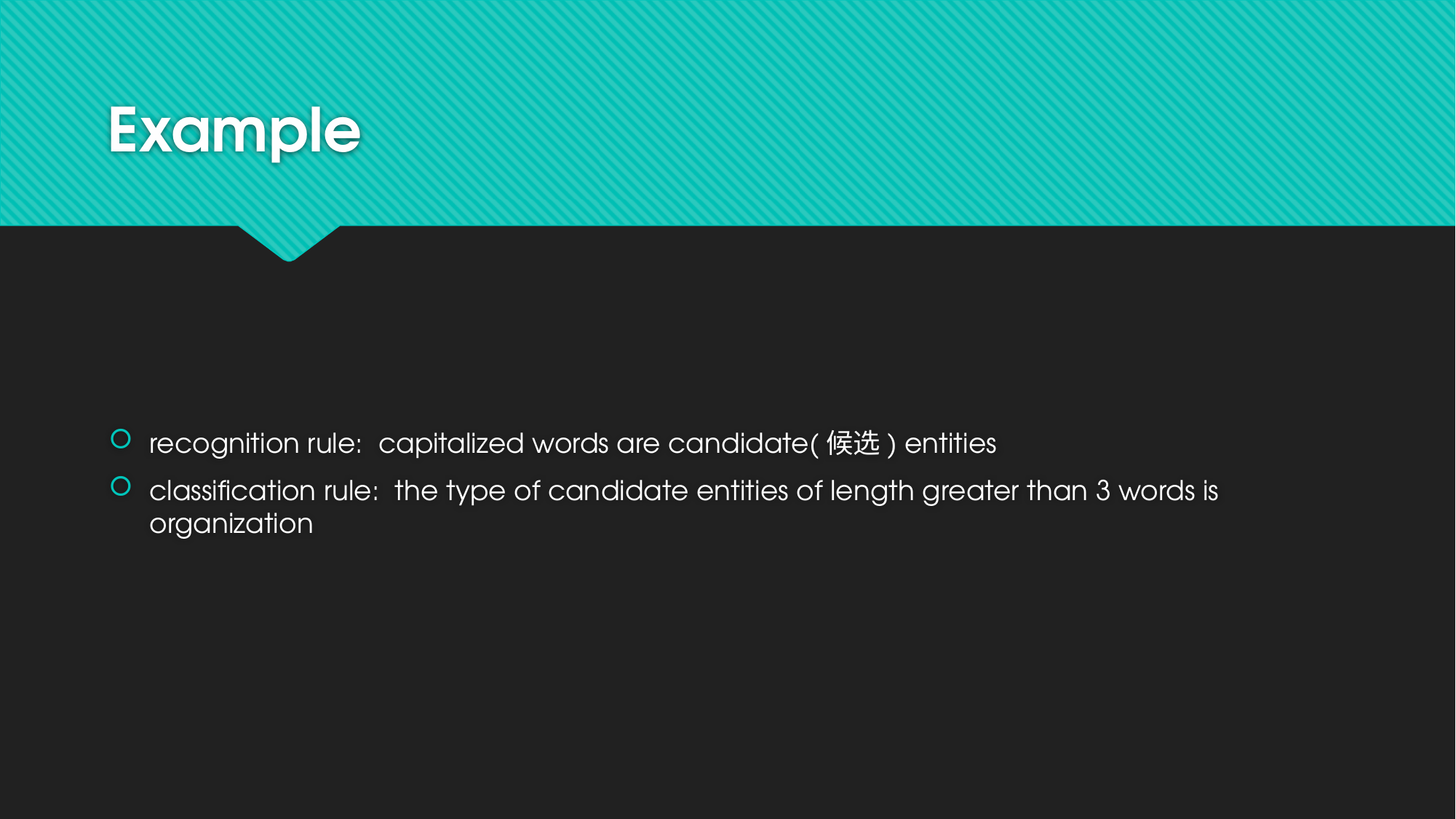

# Example
recognition rule:  capitalized words are candidate(候选) entities
classification rule:  the type of candidate entities of length greater than 3 words is organization